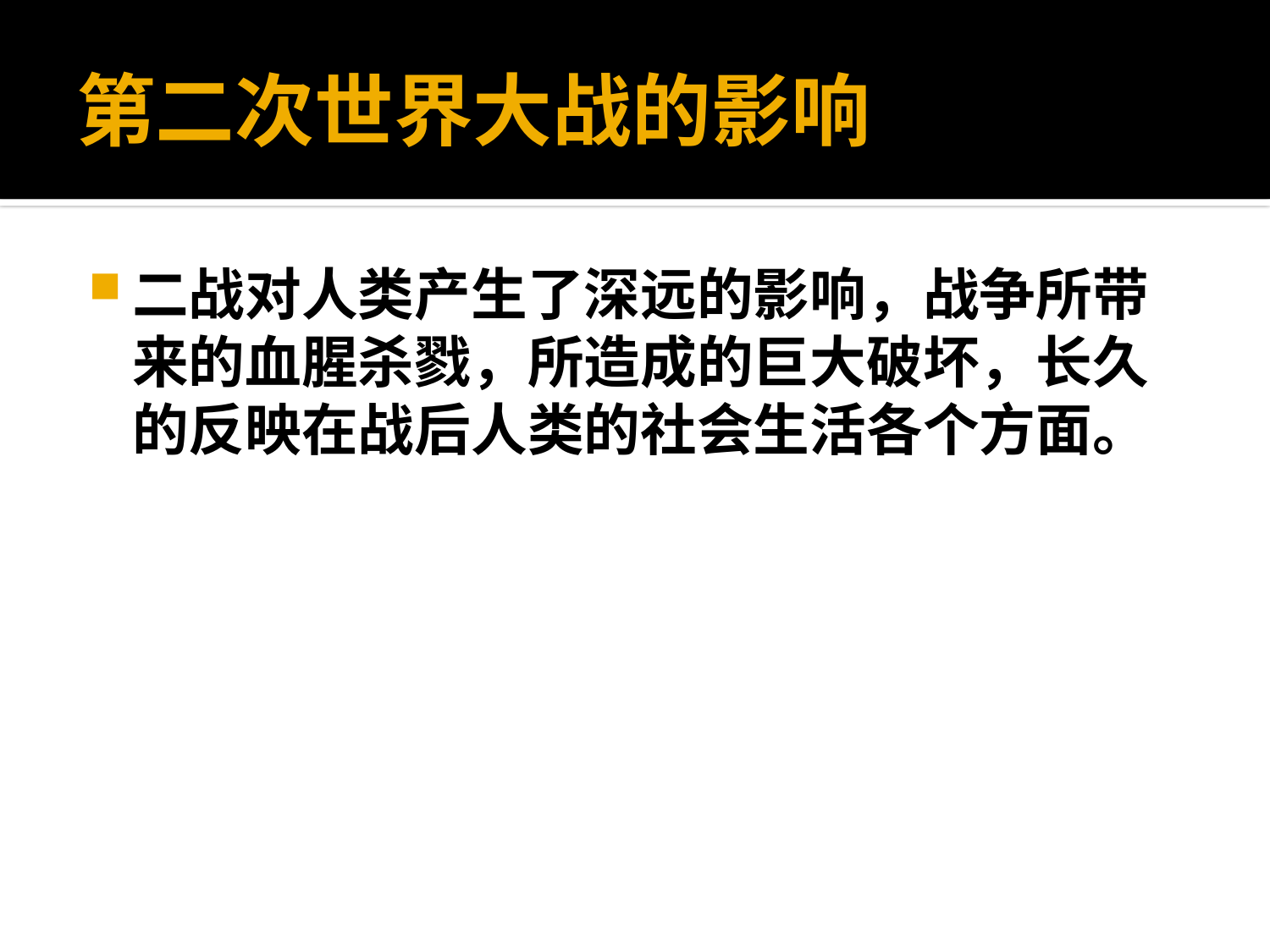

# 第二次世界大战的影响
二战对人类产生了深远的影响，战争所带来的血腥杀戮，所造成的巨大破坏，长久的反映在战后人类的社会生活各个方面。